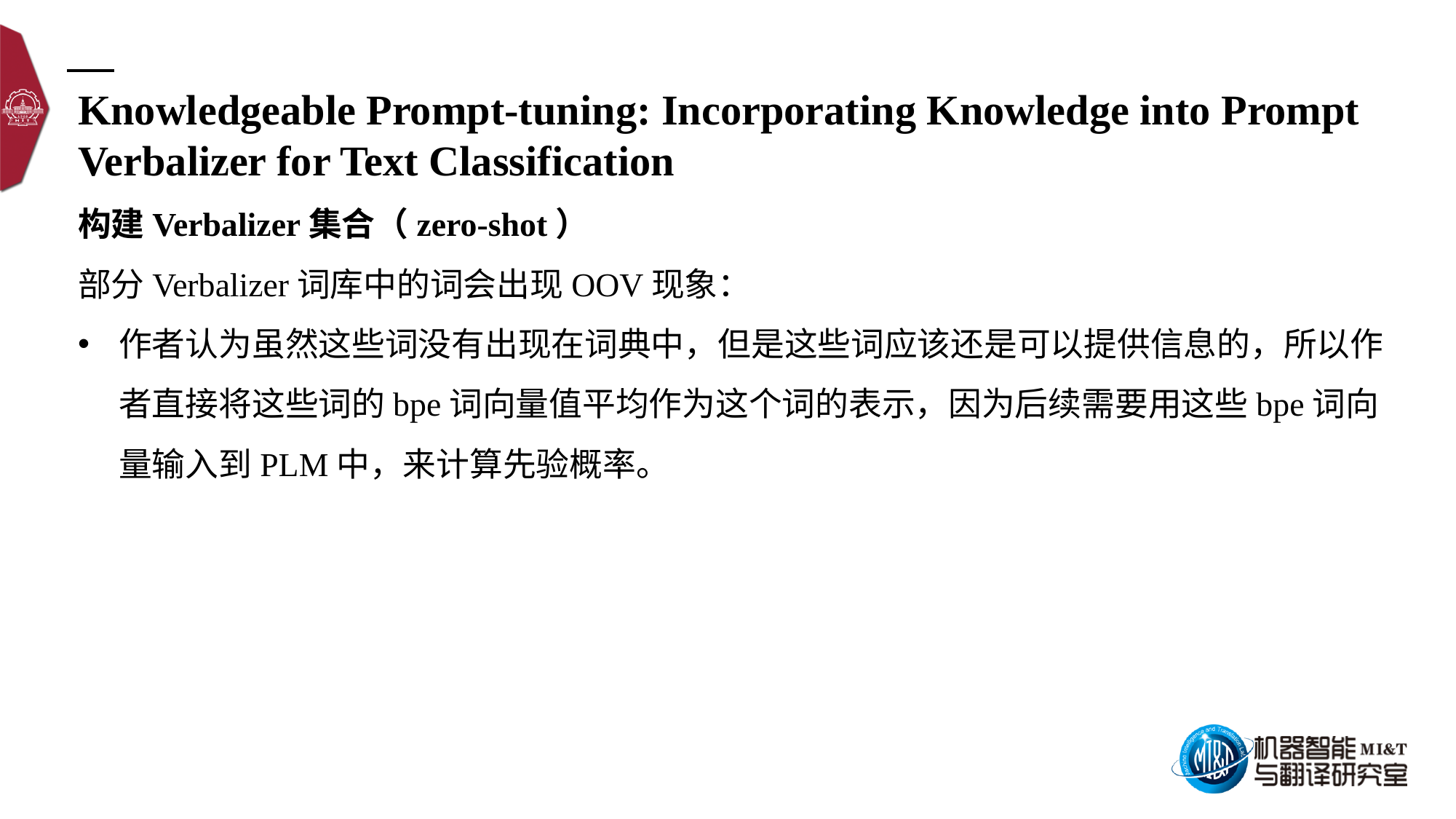

Knowledgeable Prompt-tuning: Incorporating Knowledge into Prompt Verbalizer for Text Classification
构建Verbalizer集合（zero-shot）
部分Verbalizer词库中的词会出现OOV现象：
作者认为虽然这些词没有出现在词典中，但是这些词应该还是可以提供信息的，所以作者直接将这些词的bpe词向量值平均作为这个词的表示，因为后续需要用这些bpe词向量输入到PLM中，来计算先验概率。